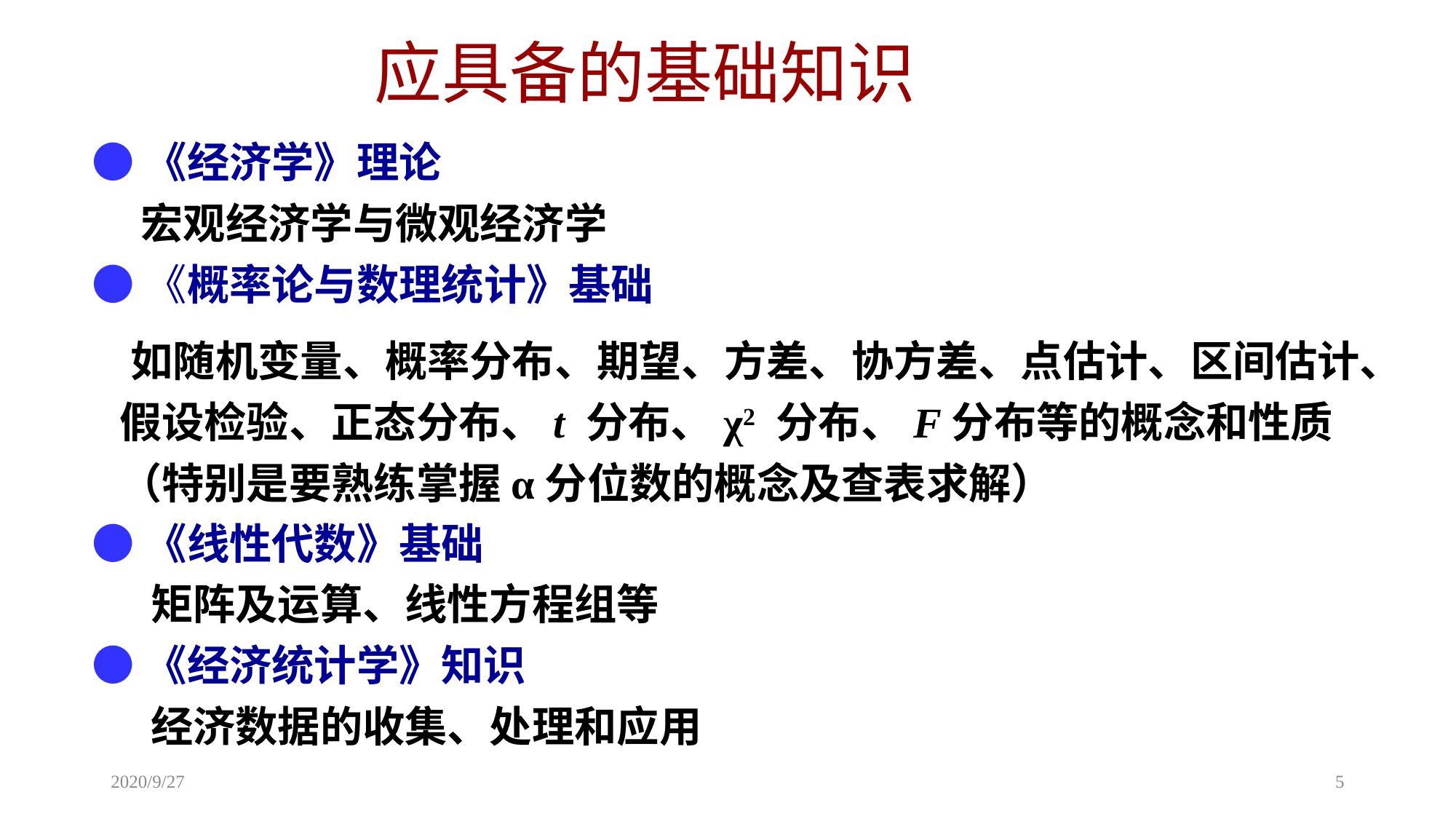

# 应具备的基础知识
●《经济学》理论
    宏观经济学与微观经济学
●《概率论与数理统计》基础
   如随机变量、概率分布、期望、方差、协方差、点估计、区间估计、假设检验、正态分布、t 分布、χ2 分布、F分布等的概念和性质（特别是要熟练掌握α分位数的概念及查表求解）
●《线性代数》基础
     矩阵及运算、线性方程组等
●《经济统计学》知识
     经济数据的收集、处理和应用
2020/9/27
5